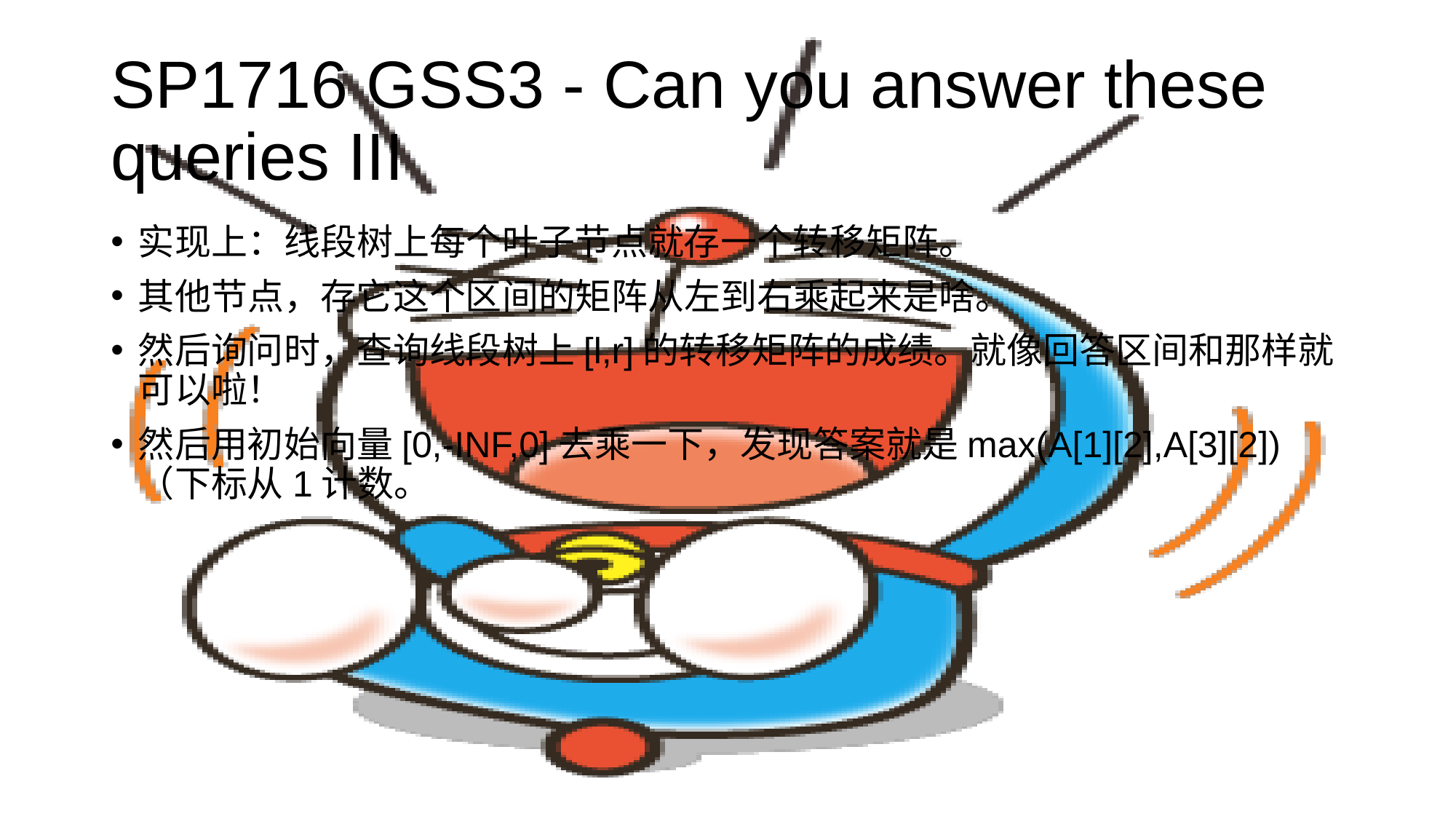

# SP1716 GSS3 - Can you answer these queries III
实现上：线段树上每个叶子节点就存一个转移矩阵。
其他节点，存它这个区间的矩阵从左到右乘起来是啥。
然后询问时，查询线段树上[l,r]的转移矩阵的成绩。就像回答区间和那样就可以啦！
然后用初始向量[0,-INF,0]去乘一下，发现答案就是max(A[1][2],A[3][2])（下标从1计数。